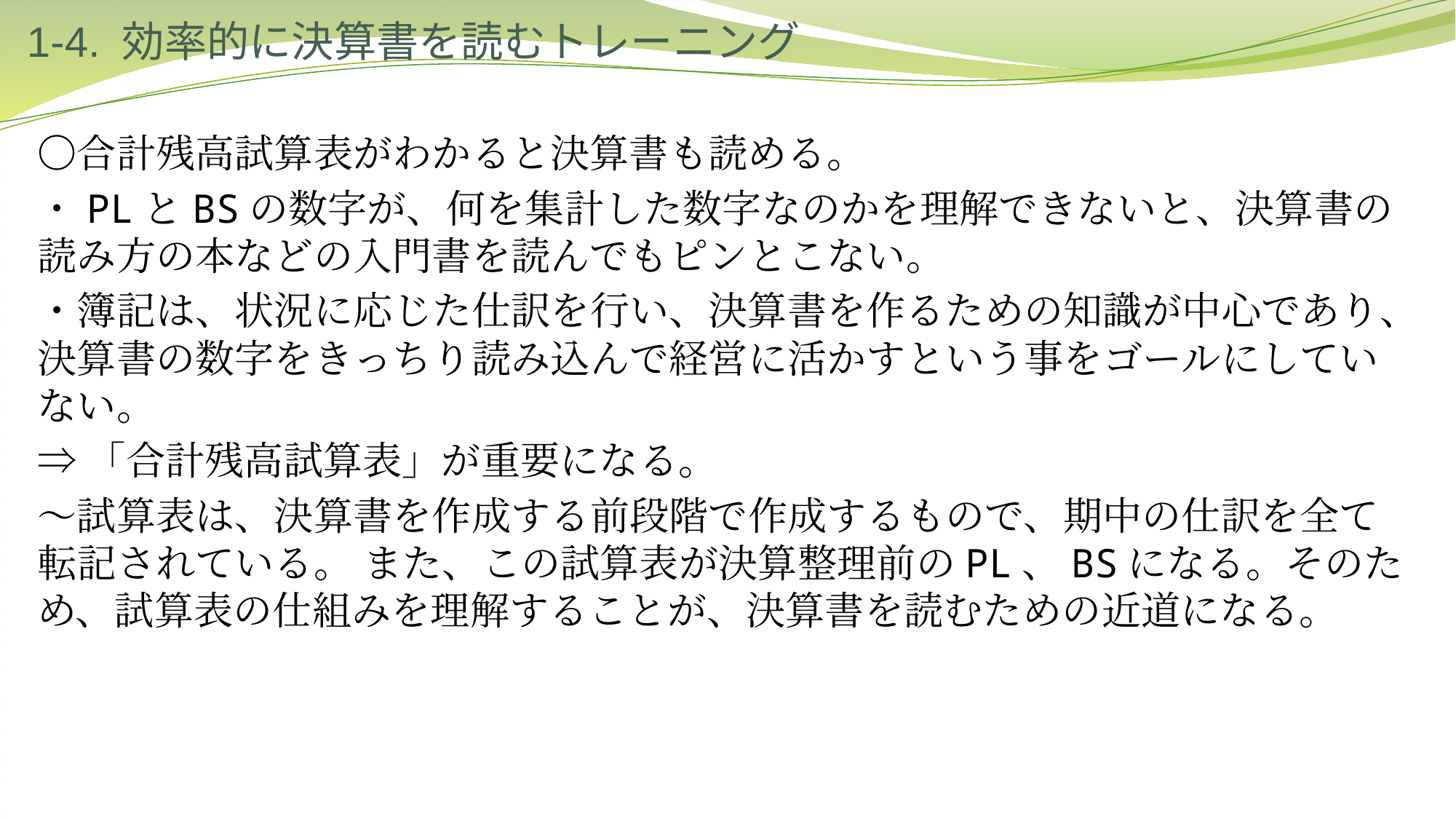

# 1-4. 効率的に決算書を読むトレーニング
〇合計残高試算表がわかると決算書も読める。
・PLとBSの数字が、何を集計した数字なのかを理解できないと、決算書の読み方の本などの入門書を読んでもピンとこない。
・簿記は、状況に応じた仕訳を行い、決算書を作るための知識が中心であり、決算書の数字をきっちり読み込んで経営に活かすという事をゴールにしていない。
⇒「合計残高試算表」が重要になる。
～試算表は、決算書を作成する前段階で作成するもので、期中の仕訳を全て転記されている。 また、この試算表が決算整理前のPL、BSになる。そのため、試算表の仕組みを理解することが、決算書を読むための近道になる。